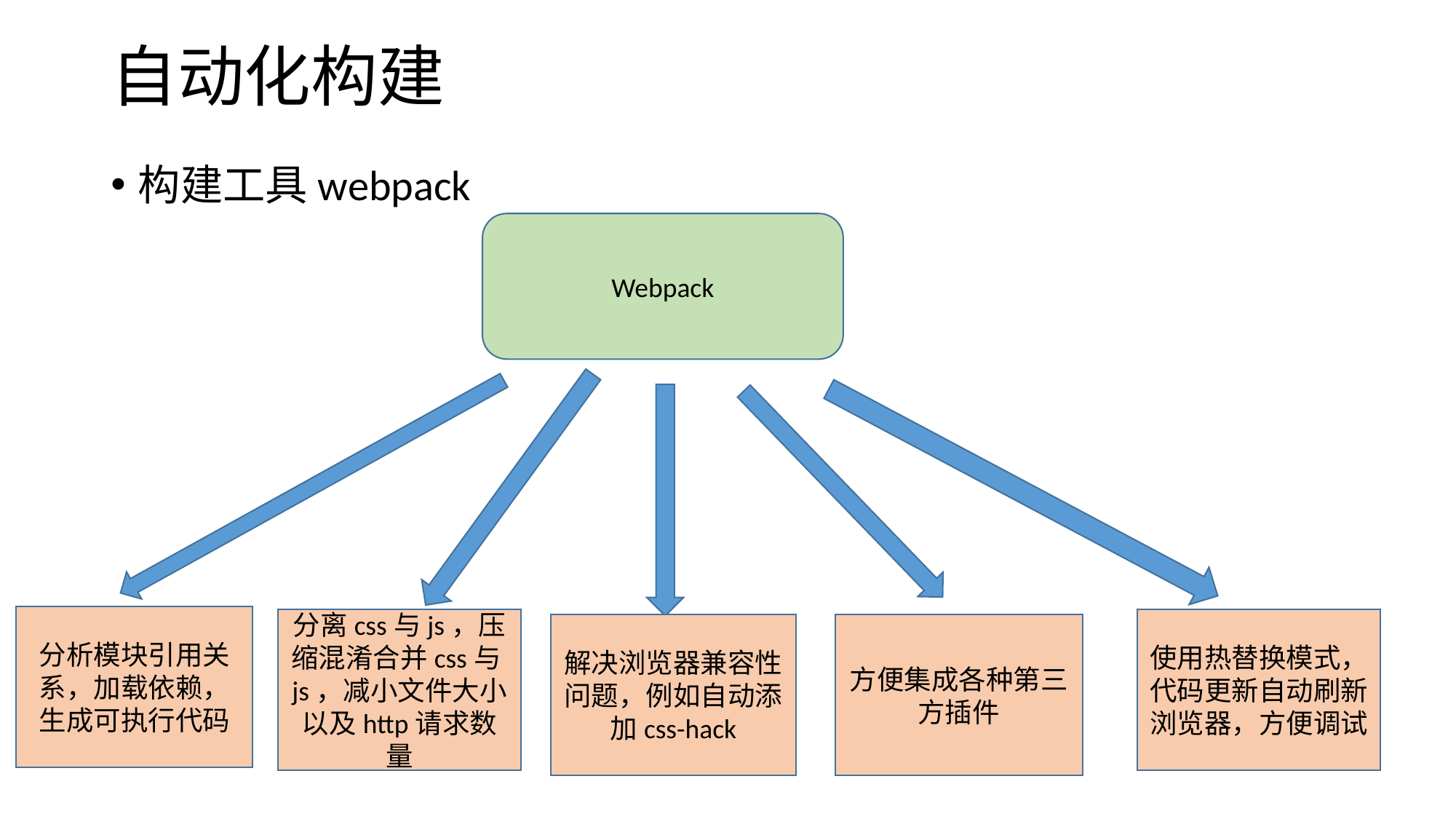

# 自动化构建
构建工具webpack

Webpack

分析模块引用关系，加载依赖，生成可执行代码
分离css与js，压缩混淆合并css与js，减小文件大小以及http请求数量
使用热替换模式，代码更新自动刷新浏览器，方便调试
解决浏览器兼容性问题，例如自动添加css-hack
方便集成各种第三方插件